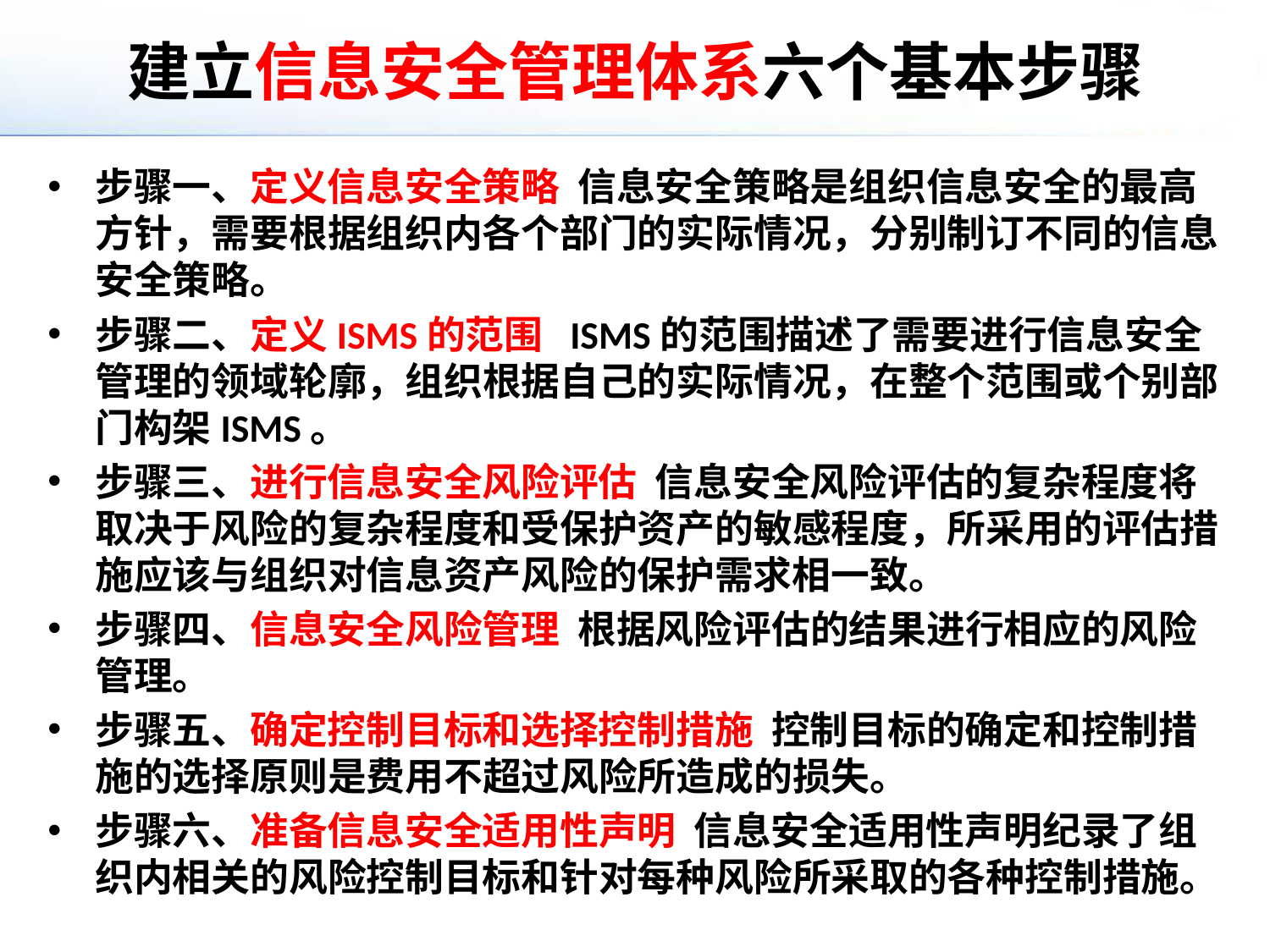

# 建立信息安全管理体系六个基本步骤
步骤一、定义信息安全策略  信息安全策略是组织信息安全的最高方针，需要根据组织内各个部门的实际情况，分别制订不同的信息安全策略。
步骤二、定义ISMS的范围  ISMS的范围描述了需要进行信息安全管理的领域轮廓，组织根据自己的实际情况，在整个范围或个别部门构架ISMS。
步骤三、进行信息安全风险评估  信息安全风险评估的复杂程度将取决于风险的复杂程度和受保护资产的敏感程度，所采用的评估措施应该与组织对信息资产风险的保护需求相一致。
步骤四、信息安全风险管理  根据风险评估的结果进行相应的风险管理。
步骤五、确定控制目标和选择控制措施  控制目标的确定和控制措施的选择原则是费用不超过风险所造成的损失。
步骤六、准备信息安全适用性声明  信息安全适用性声明纪录了组织内相关的风险控制目标和针对每种风险所采取的各种控制措施。